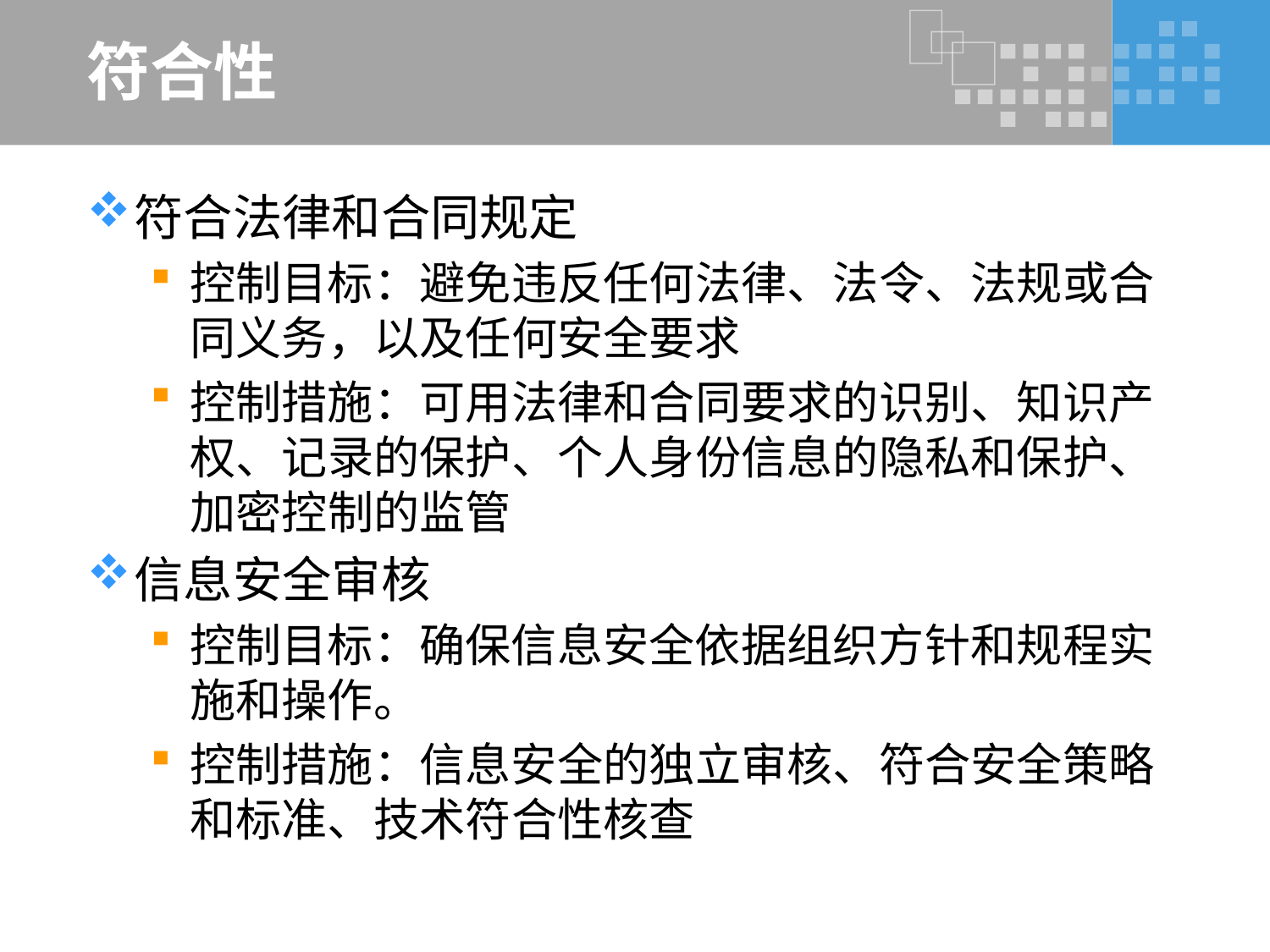

# 符合性
符合法律和合同规定
控制目标：避免违反任何法律、法令、法规或合同义务，以及任何安全要求
控制措施：可用法律和合同要求的识别、知识产权、记录的保护、个人身份信息的隐私和保护、加密控制的监管
信息安全审核
控制目标：确保信息安全依据组织方针和规程实施和操作。
控制措施：信息安全的独立审核、符合安全策略和标准、技术符合性核查

47